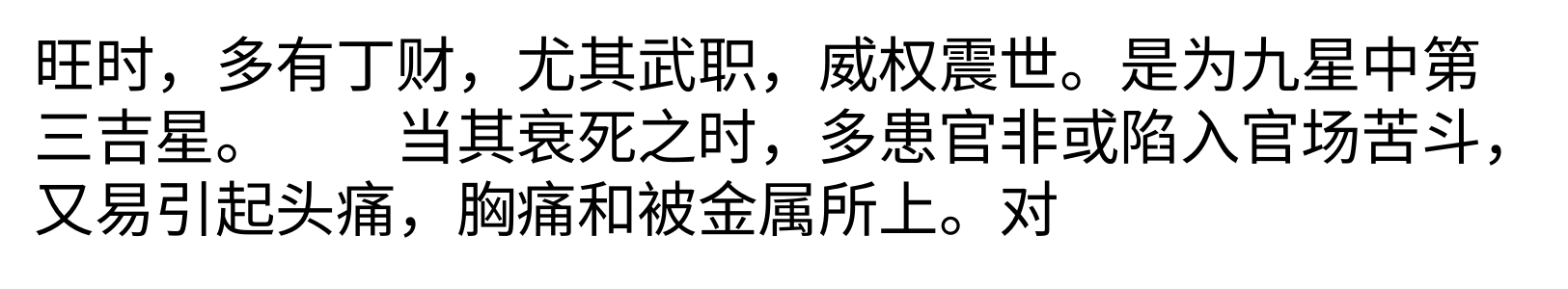

旺时，多有丁财，尤其武职，威权震世。是为九星中第三吉星。　　当其衰死之时，多患官非或陷入官场苦斗，又易引起头痛，胸痛和被金属所上。对